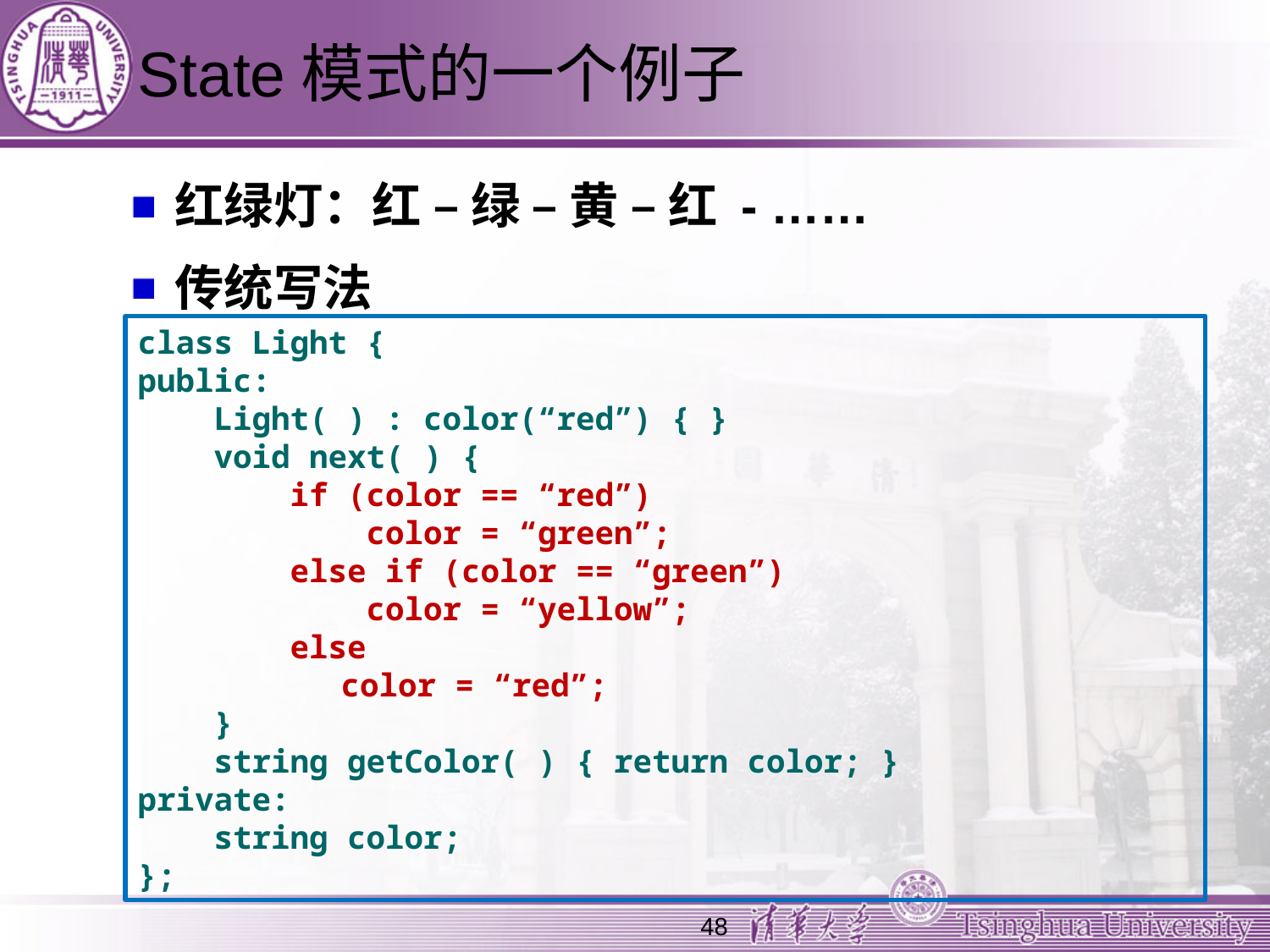

# State模式的一个例子
红绿灯：红 – 绿 – 黄 – 红 - ……
传统写法
class Light {
public:
    Light( ) : color(“red”) { }
    void next( ) {
        if (color == “red”)
            color = “green”;
        else if (color == “green”)
            color = “yellow”;
        else
	    color = “red”;
    }
    string getColor( ) { return color; }
private:
    string color;
};
48